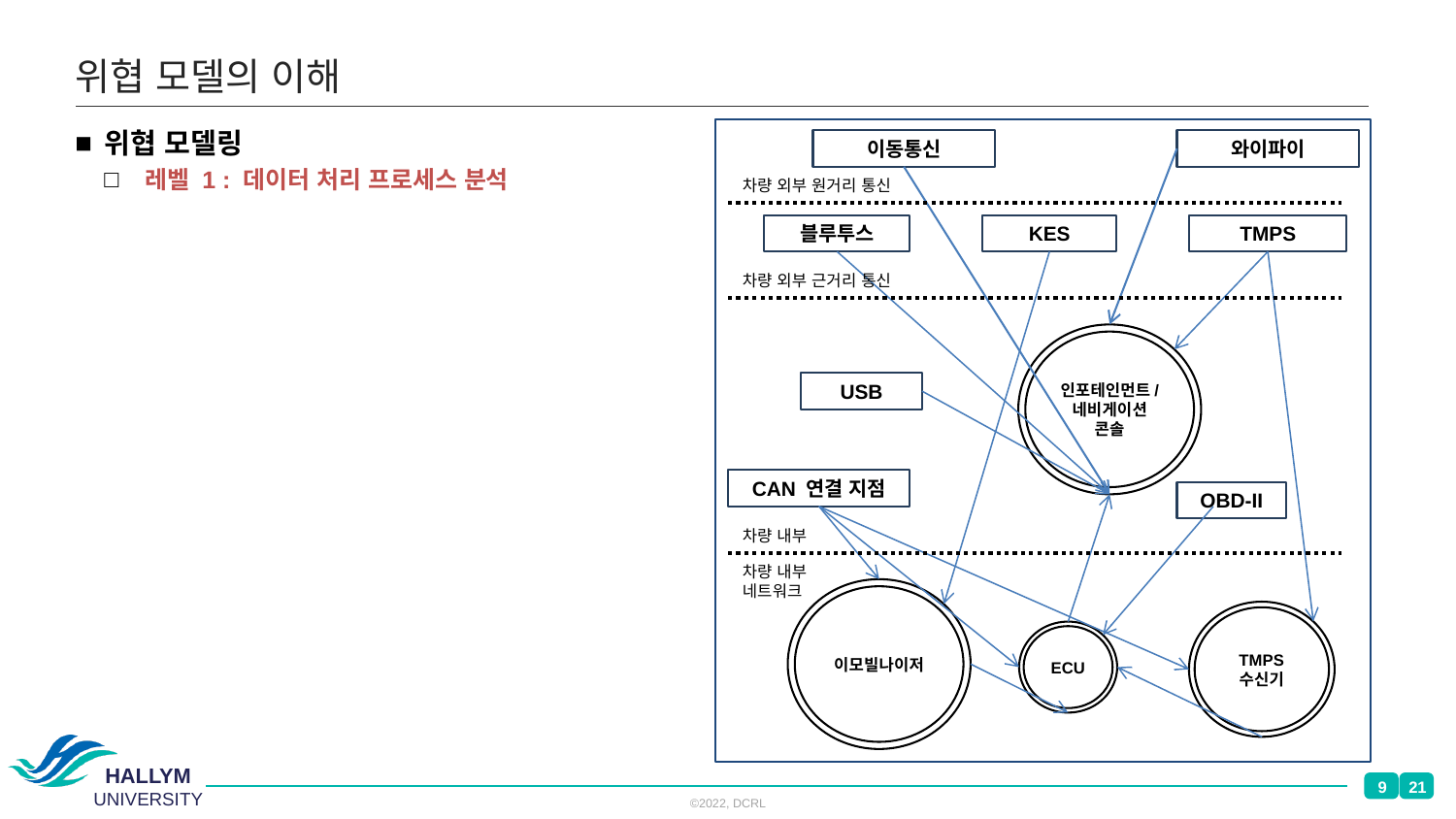

# 위협 모델의 이해
위협 모델링
 레벨 1 : 데이터 처리 프로세스 분석

이동통신
와이파이
차량 외부 원거리 통신
블루투스
KES
TMPS
차량 외부 근거리 통신
인포테인먼트/ 네비게이션 콘솔
USB
CAN 연결 지점
OBD-II
차량 내부
차량 내부
네트워크
이모빌나이저
TMPS 수신기
ECU